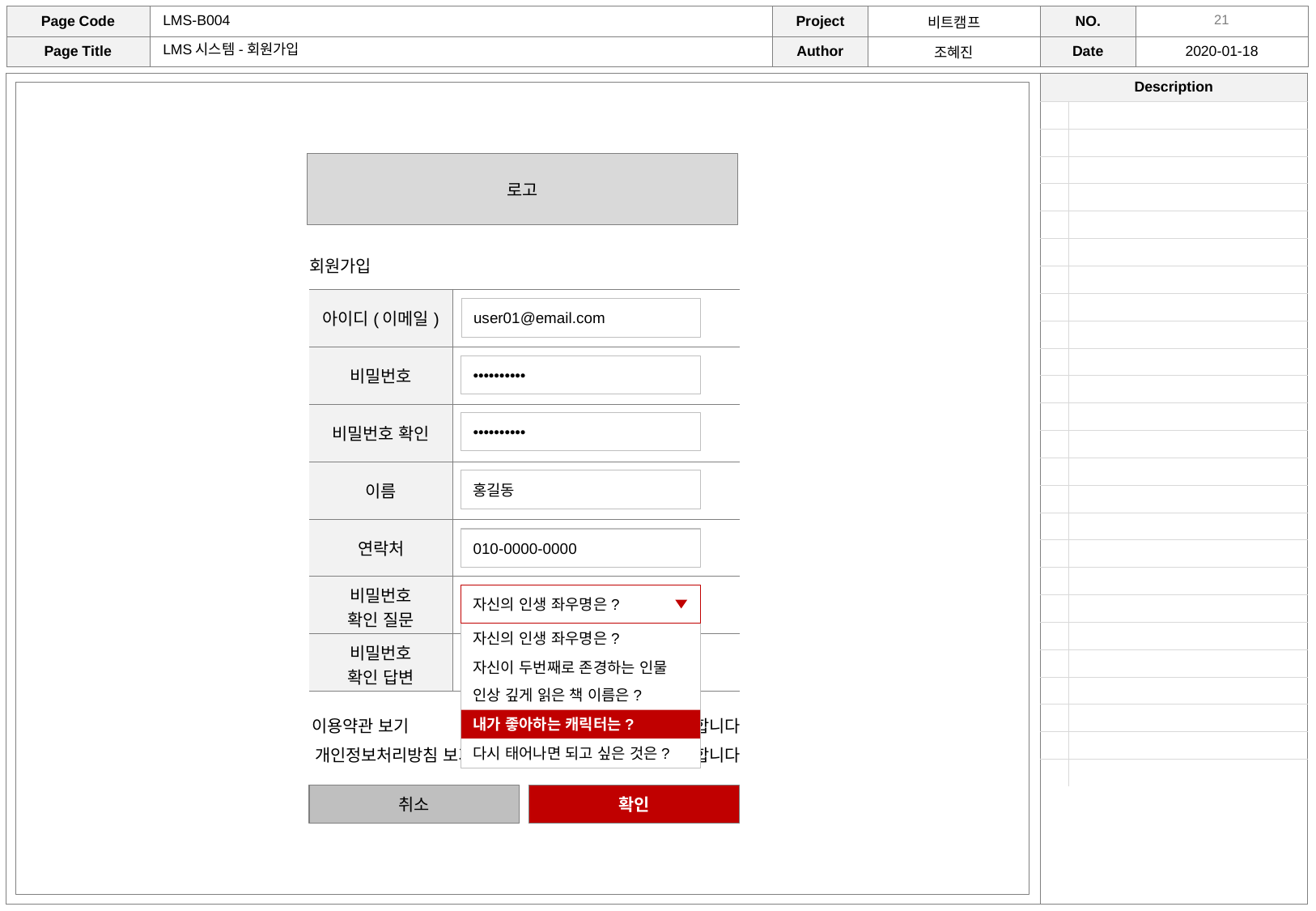

LMS-B004
LMS시스템-회원가입

|  |  |
| --- | --- |
|  |  |
|  |  |
|  |  |
|  |  |
|  |  |
|  |  |
|  |  |
|  |  |
|  |  |
|  |  |
|  |  |
|  |  |
|  |  |
|  |  |
|  |  |
|  |  |
|  |  |
|  |  |
|  |  |
|  |  |
|  |  |
|  |  |
|  |  |
|  |  |
로고
회원가입
| 아이디(이메일) |  |
| --- | --- |
| 비밀번호 |  |
| 비밀번호 확인 |  |
| 이름 |  |
| 연락처 |  |
| 비밀번호 확인 질문 |  |
| 비밀번호 확인 답변 |  |
user01@email.com
••••••••••
••••••••••
홍길동
010-0000-0000
자신의 인생 좌우명은?

자신의 인생 좌우명은?
자신이 두번째로 존경하는 인물

인상 깊게 읽은 책 이름은?
이용약관 보기
동의합니다

내가 좋아하는 캐릭터는?

개인정보처리방침 보기
동의합니다

다시 태어나면 되고 싶은 것은?

취소
확인